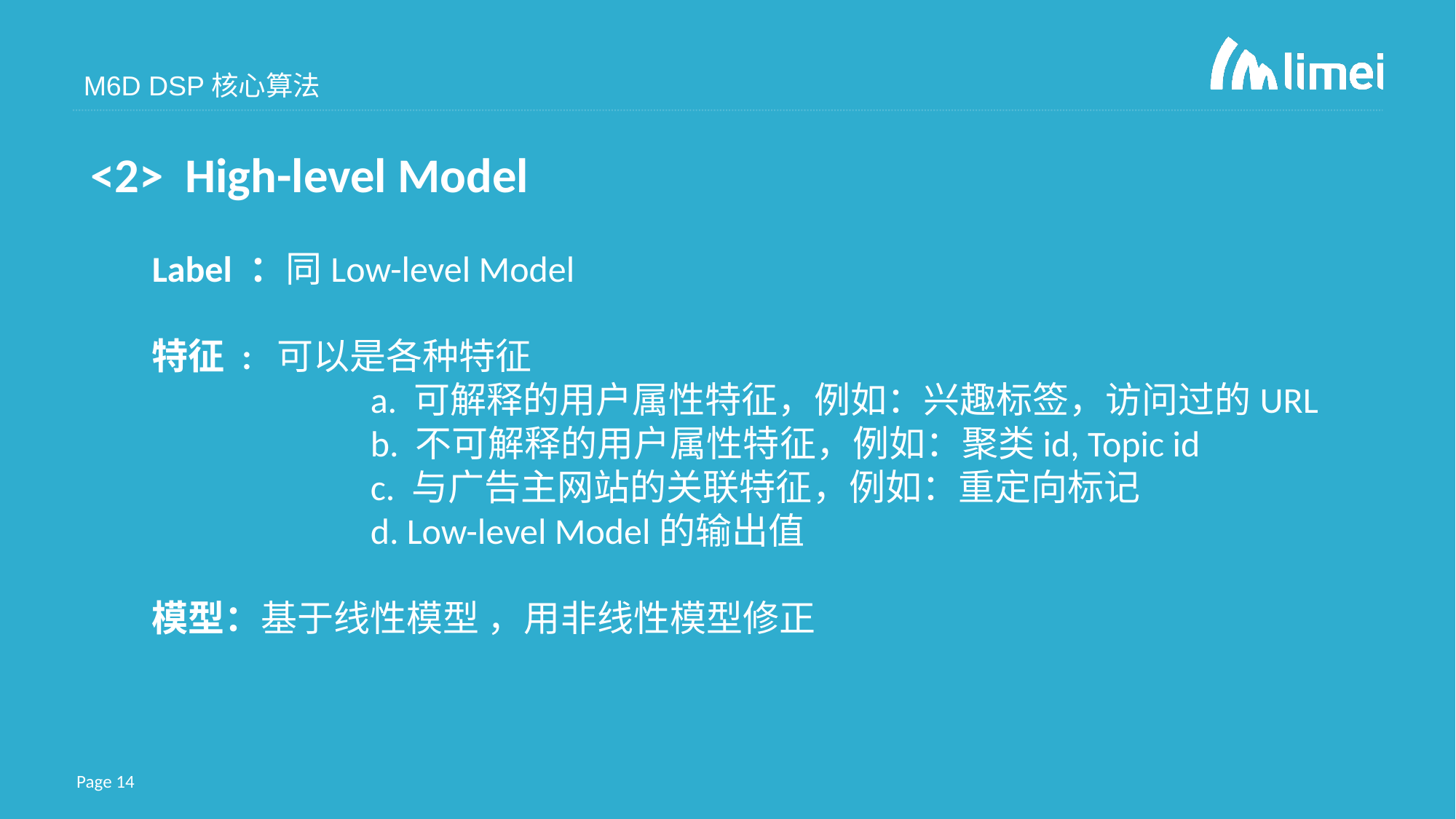

M6D DSP核心算法
<2>  High-level Model

	Label ：同Low-level Model

	特征 :  可以是各种特征
			a. 可解释的用户属性特征，例如：兴趣标签，访问过的URL
			b. 不可解释的用户属性特征，例如：聚类id, Topic id
			c. 与广告主网站的关联特征，例如：重定向标记
			d. Low-level Model的输出值

	模型：基于线性模型 ，用非线性模型修正

Page 14